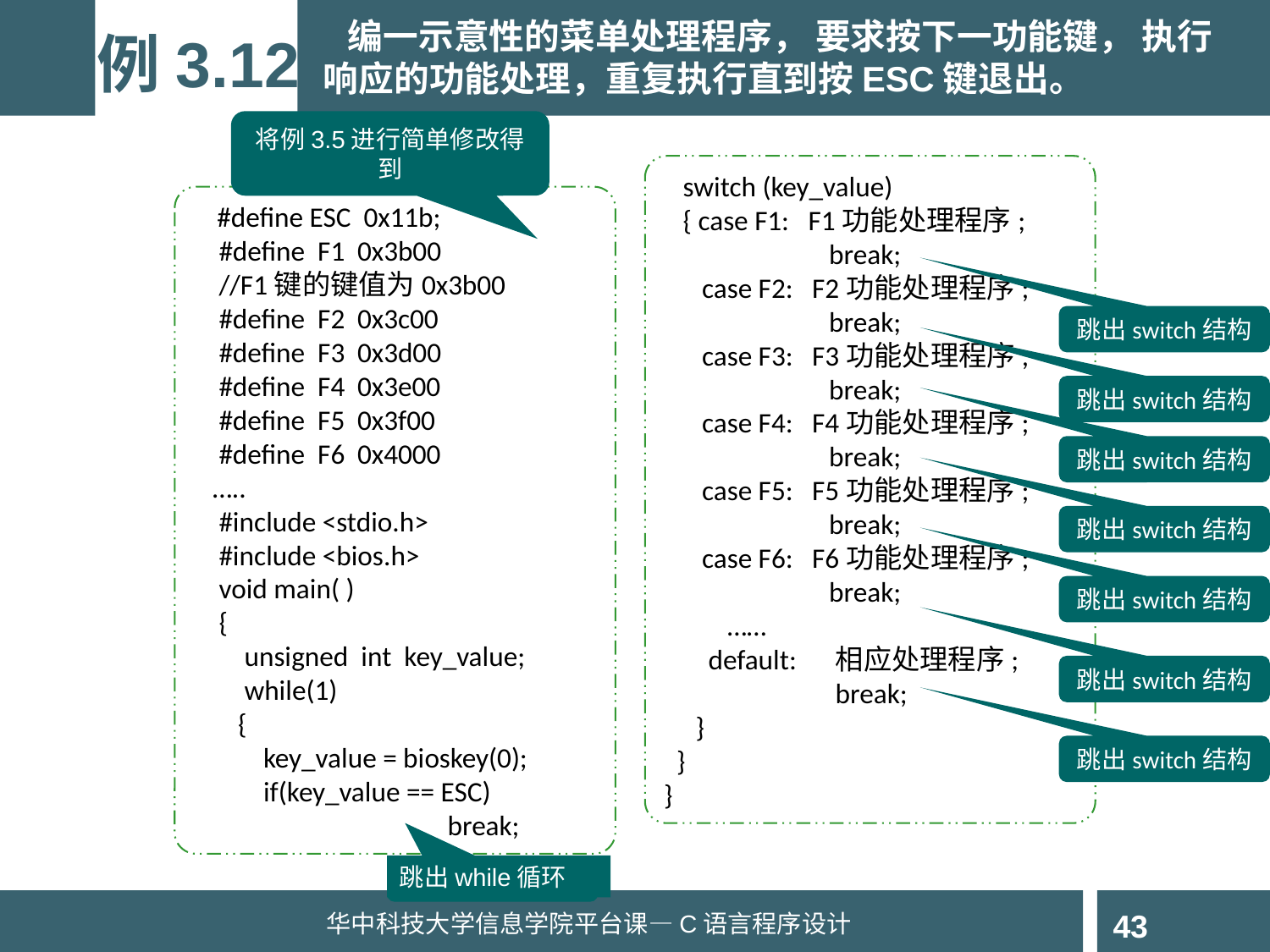

编一示意性的菜单处理程序， 要求按下一功能键， 执行响应的功能处理，重复执行直到按ESC键退出。
例3.12
将例3.5进行简单修改得到
   switch (key_value)
   { case F1:   F1功能处理程序;
                          break;
      case F2:   F2功能处理程序;
                          break;
      case F3:   F3功能处理程序;
                          break;
      case F4:   F4功能处理程序;
                          break;
      case F5:   F5功能处理程序;
                          break;
      case F6:   F6功能处理程序;
                          break;
          ……
       default:     相应处理程序;
                           break;
     }
  }
}
    #define ESC  0x11b;
    #define  F1  0x3b00
    //F1键的键值为0x3b00
    #define  F2  0x3c00
    #define  F3  0x3d00
    #define  F4  0x3e00
    #define  F5  0x3f00
    #define  F6  0x4000
   …..
    #include <stdio.h>
    #include <bios.h>
    void main( )
    {
        unsigned  int  key_value;
        while(1)
       {
           key_value = bioskey(0);
           if(key_value == ESC)
		break;
跳出switch结构
跳出switch结构
跳出switch结构
跳出switch结构
跳出switch结构
跳出switch结构
跳出switch结构
跳出while循环